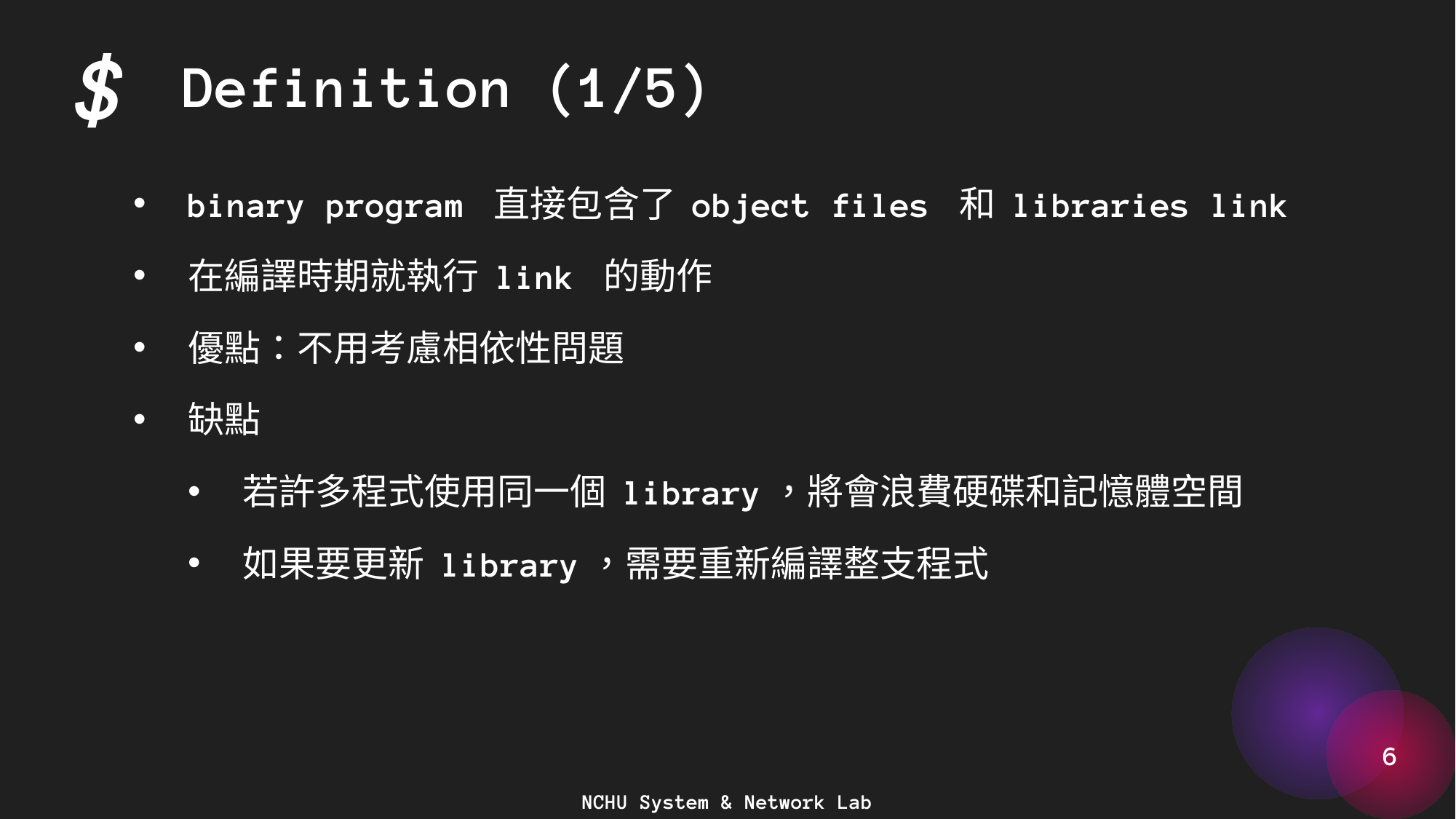

$
Definition (1/5)
binary program 直接包含了 object files 和 libraries link
在編譯時期就執行 link 的動作
優點：不用考慮相依性問題
缺點
若許多程式使用同一個 library，將會浪費硬碟和記憶體空間
如果要更新 library，需要重新編譯整支程式

6
NCHU System & Network Lab